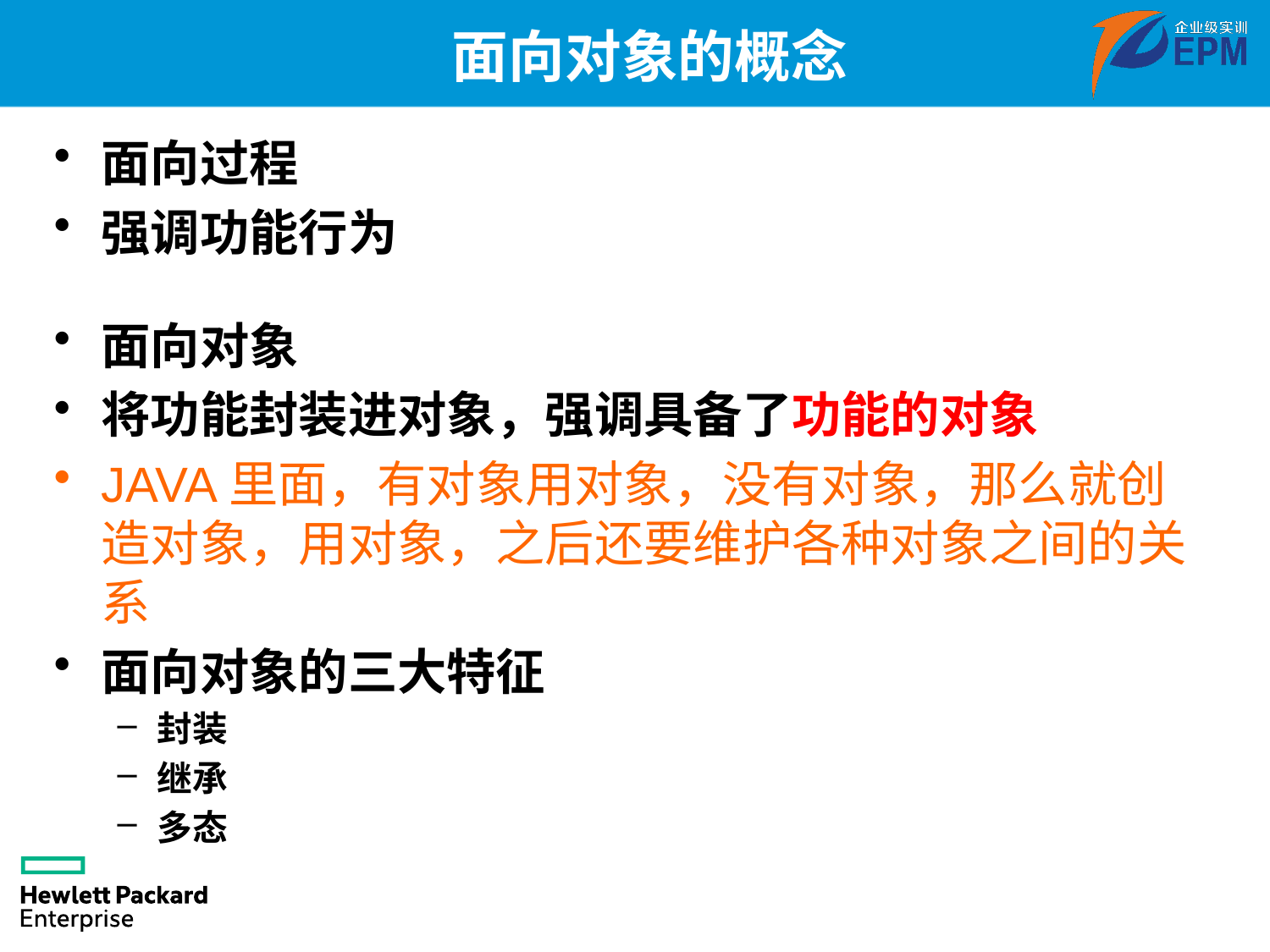

# 面向对象的概念
面向过程
强调功能行为

面向对象
将功能封装进对象，强调具备了功能的对象
JAVA里面，有对象用对象，没有对象，那么就创造对象，用对象，之后还要维护各种对象之间的关系
面向对象的三大特征
封装
继承
多态